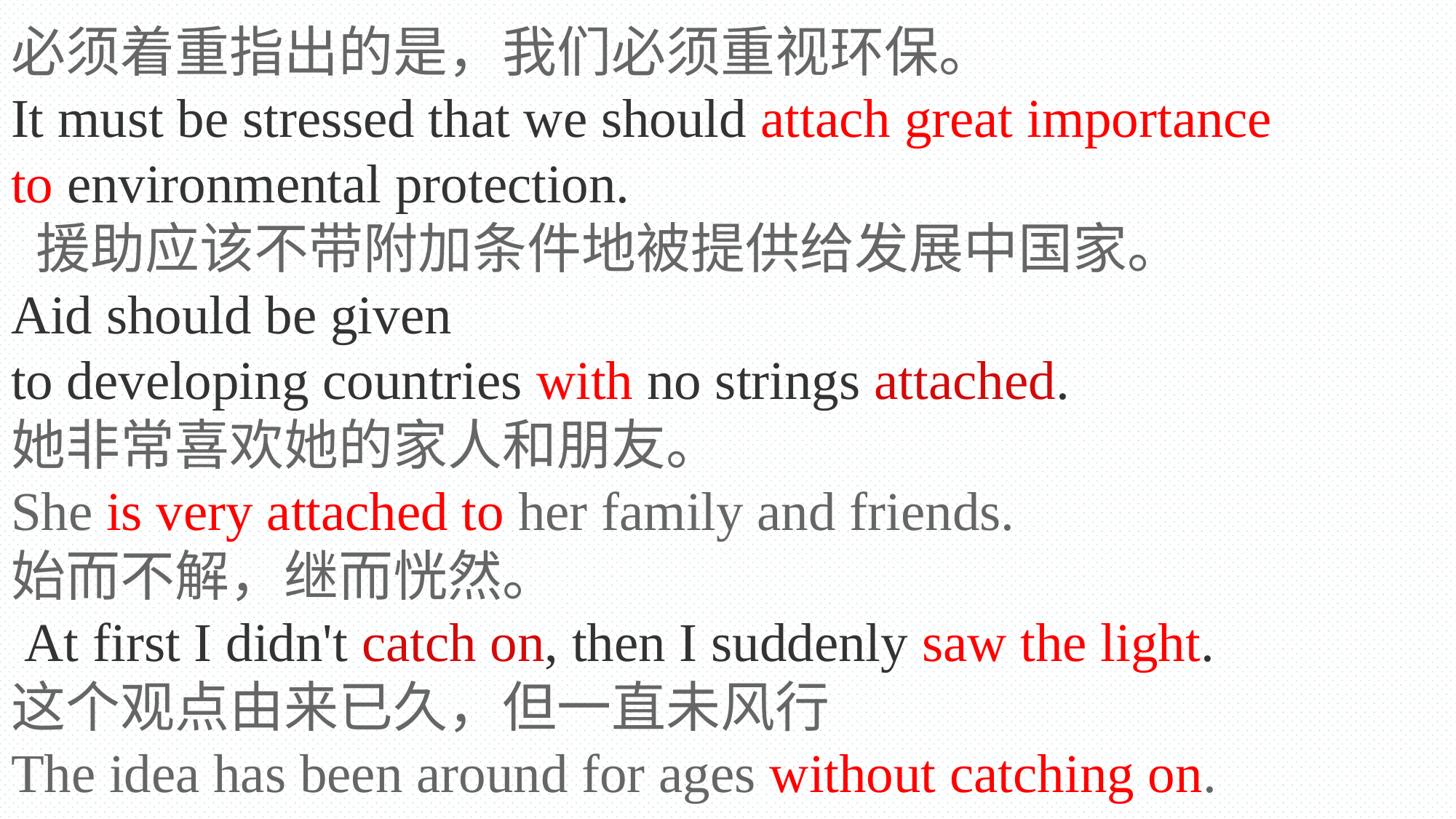

必须着重指出的是，我们必须重视环保。
It must be stressed that we should attach great importance to environmental protection.
 援助应该不带附加条件地被提供给发展中国家。
Aid should be given to developing countries with no strings attached.
她非常喜欢她的家人和朋友。
She is very attached to her family and friends.
始而不解，继而恍然。
 At first I didn't catch on, then I suddenly saw the light.
这个观点由来已久，但一直未风行
The idea has been around for ages without catching on.